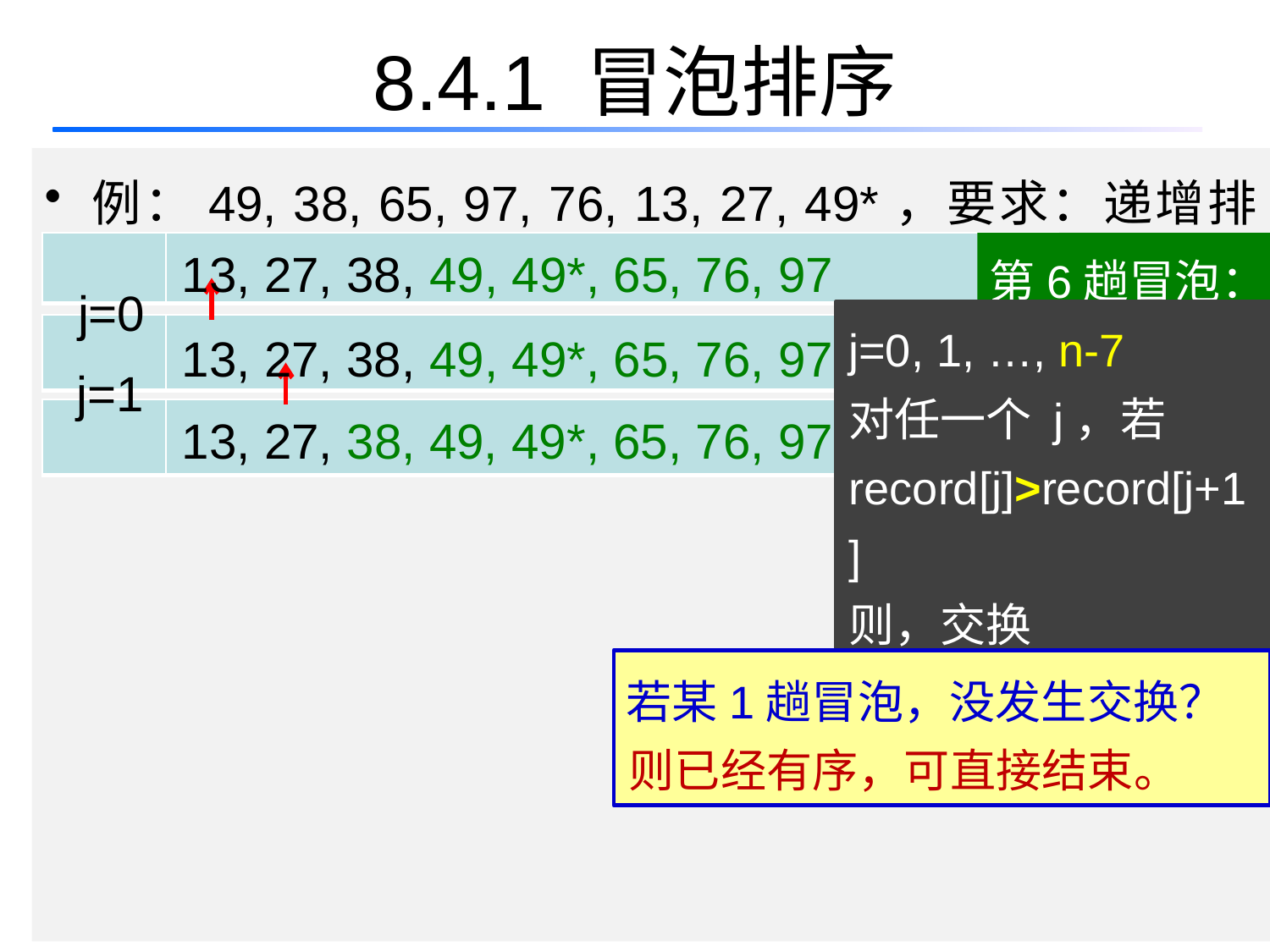

# 8.4.1 冒泡排序

例：49, 38, 65, 97, 76, 13, 27, 49*，要求：递增排序

13, 27, 38, 49, 49*, 65, 76, 97
|  |  |
| --- | --- |
第6趟冒泡：
j=0
j=0, 1, …, n-7
对任一个 j，若record[j]>record[j+1]
则，交换
13, 27, 38, 49, 49*, 65, 76, 97
|  |  |
| --- | --- |
j=1
13, 27, 38, 49, 49*, 65, 76, 97
|  |  |
| --- | --- |
若某1趟冒泡，没发生交换？

则已经有序，可直接结束。